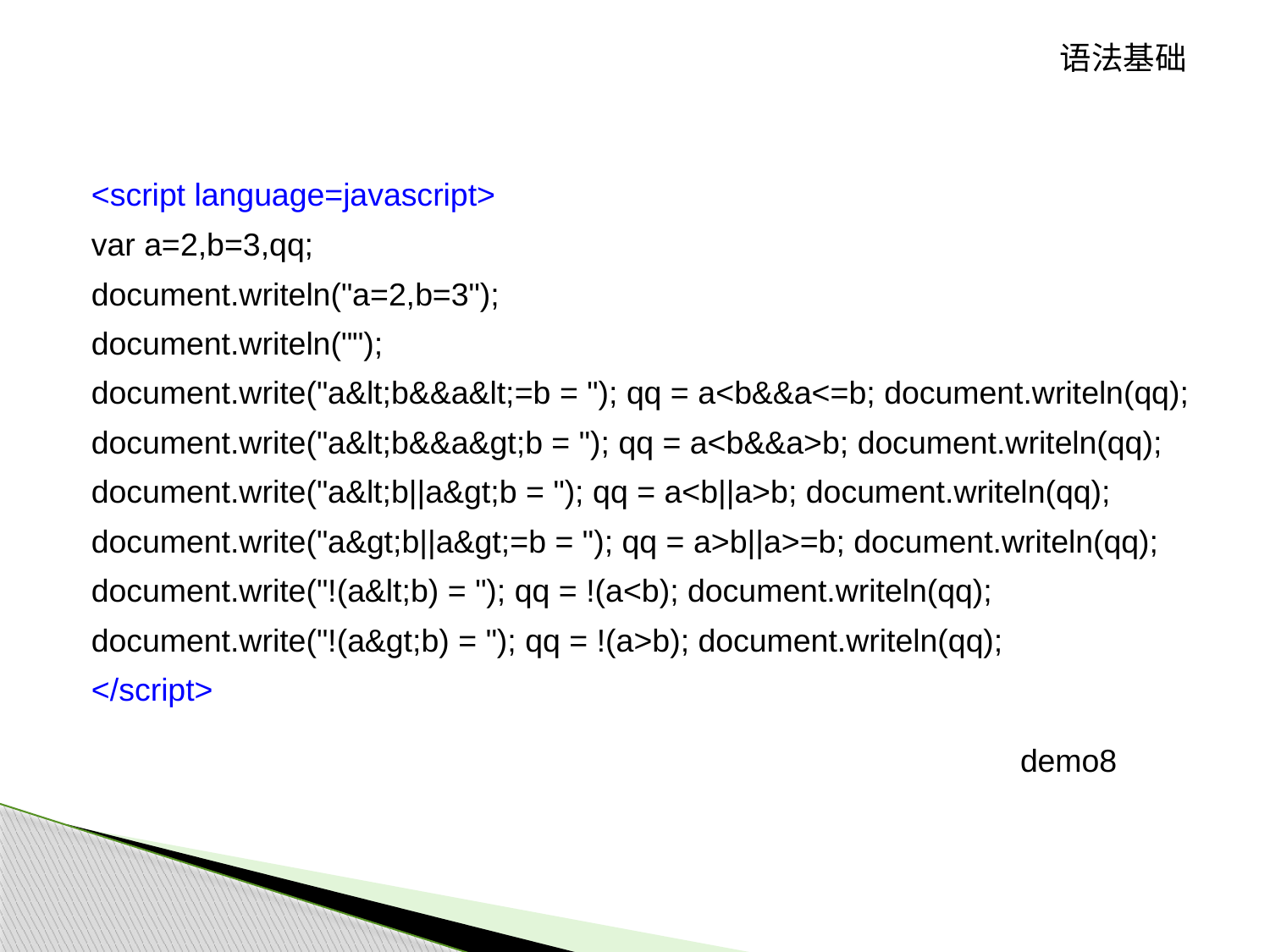

语法基础
<script language=javascript>
var a=2,b=3,qq;
document.writeln("a=2,b=3");
document.writeln("");
document.write("a&lt;b&&a&lt;=b = "); qq = a<b&&a<=b; document.writeln(qq);
document.write("a&lt;b&&a&gt;b = "); qq = a<b&&a>b; document.writeln(qq);
document.write("a&lt;b||a&gt;b = "); qq = a<b||a>b; document.writeln(qq);
document.write("a&gt;b||a&gt;=b = "); qq = a>b||a>=b; document.writeln(qq);
document.write("!(a&lt;b) = "); qq = !(a<b); document.writeln(qq);
document.write("!(a&gt;b) = "); qq = !(a>b); document.writeln(qq);
</script>
demo8